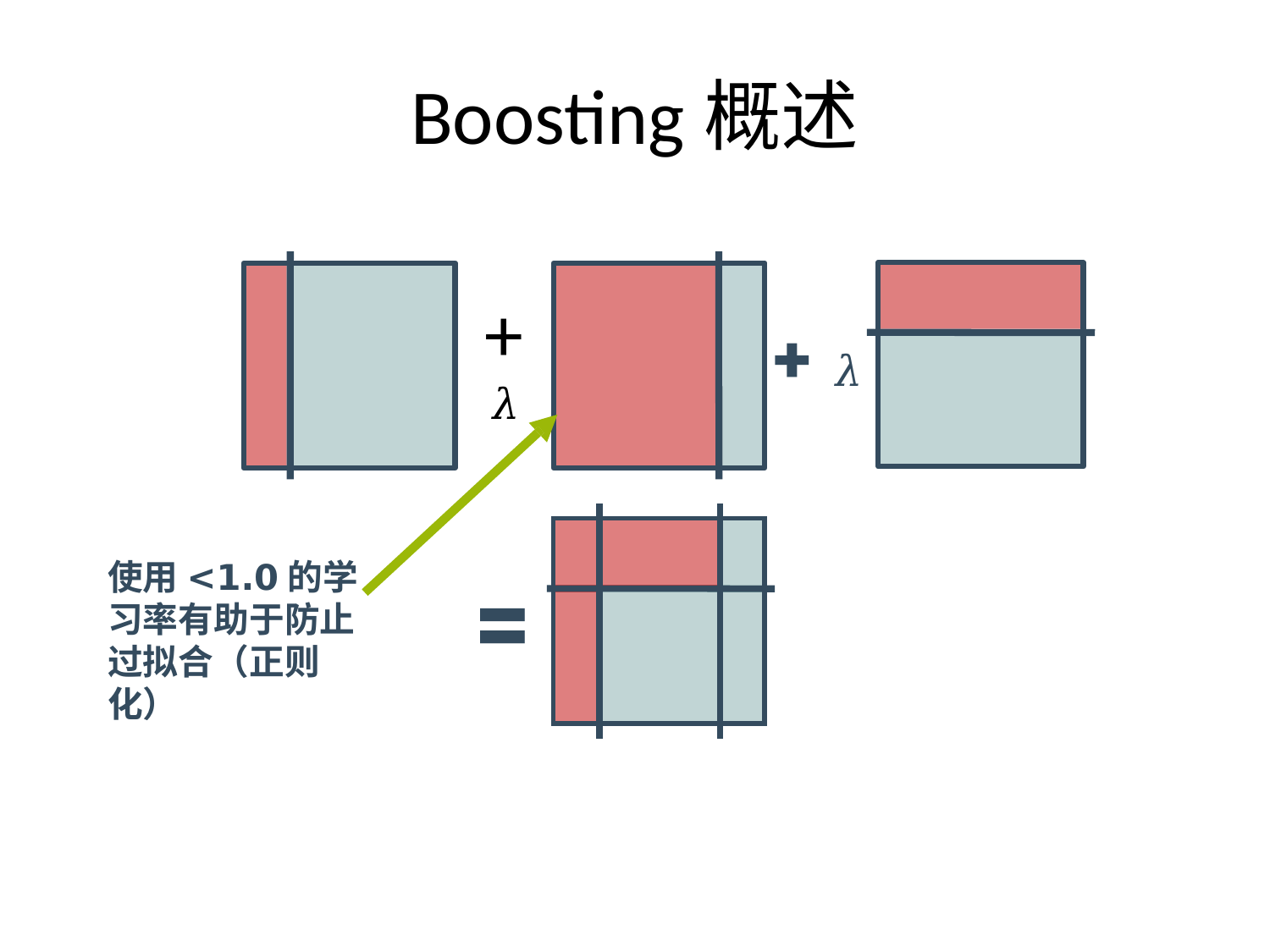

Boosting概述

# + 𝜆
+ 𝜆

|  |  |  |
| --- | --- | --- |
|  |  |  |
|  |  |  |
|  |  |  |
使用<1.0的学习率有助于防止过拟合（正则化）
=